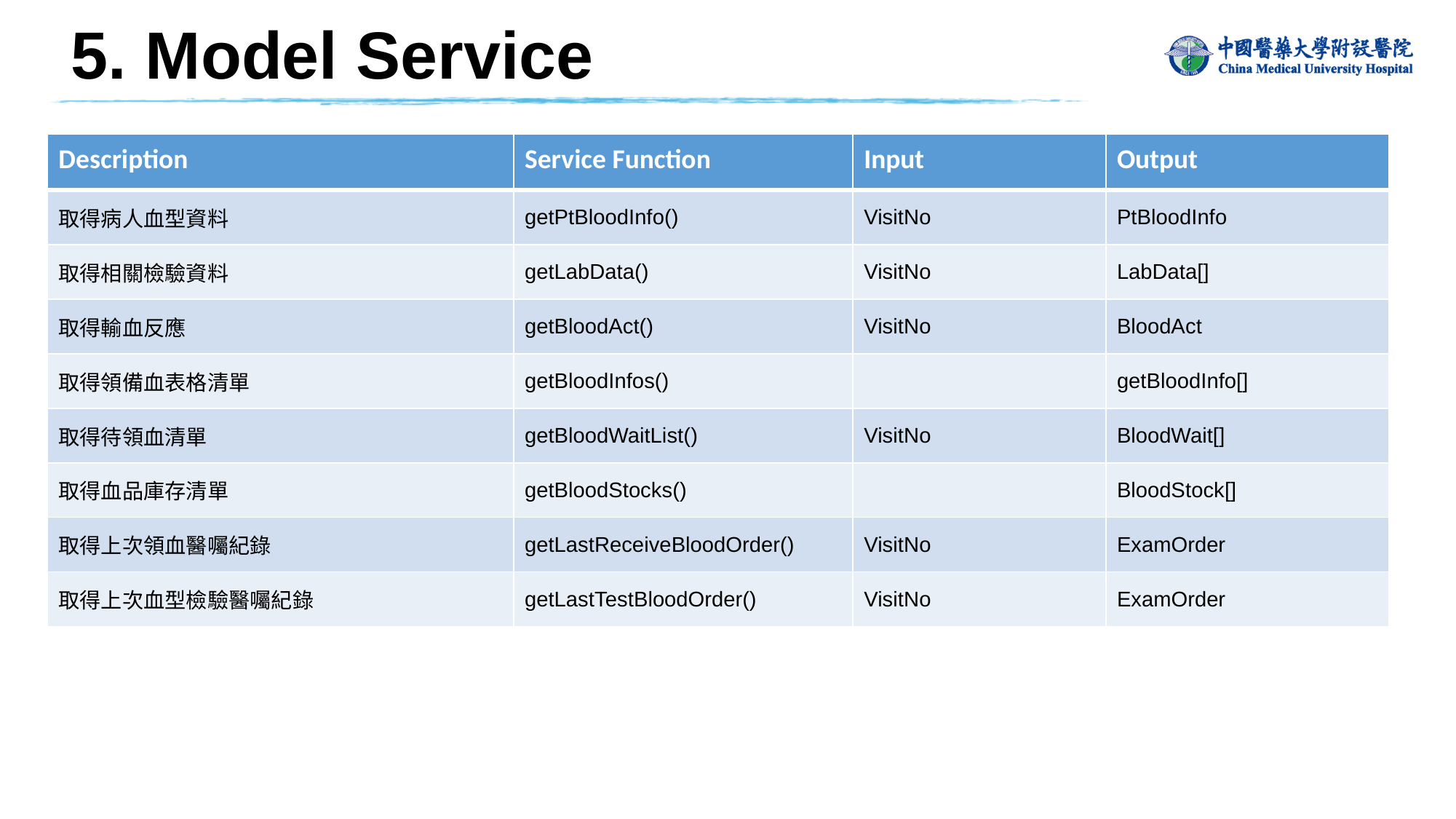

# 5. Model Service
| Description | Service Function | Input | Output |
| --- | --- | --- | --- |
| 取得病人血型資料 | getPtBloodInfo() | VisitNo | PtBloodInfo |
| 取得相關檢驗資料 | getLabData() | VisitNo | LabData[] |
| 取得輸血反應 | getBloodAct() | VisitNo | BloodAct |
| 取得領備血表格清單 | getBloodInfos() |  | getBloodInfo[] |
| 取得待領血清單 | getBloodWaitList() | VisitNo | BloodWait[] |
| 取得血品庫存清單 | getBloodStocks() |  | BloodStock[] |
| 取得上次領血醫囑紀錄 | getLastReceiveBloodOrder() | VisitNo | ExamOrder |
| 取得上次血型檢驗醫囑紀錄 | getLastTestBloodOrder() | VisitNo | ExamOrder |